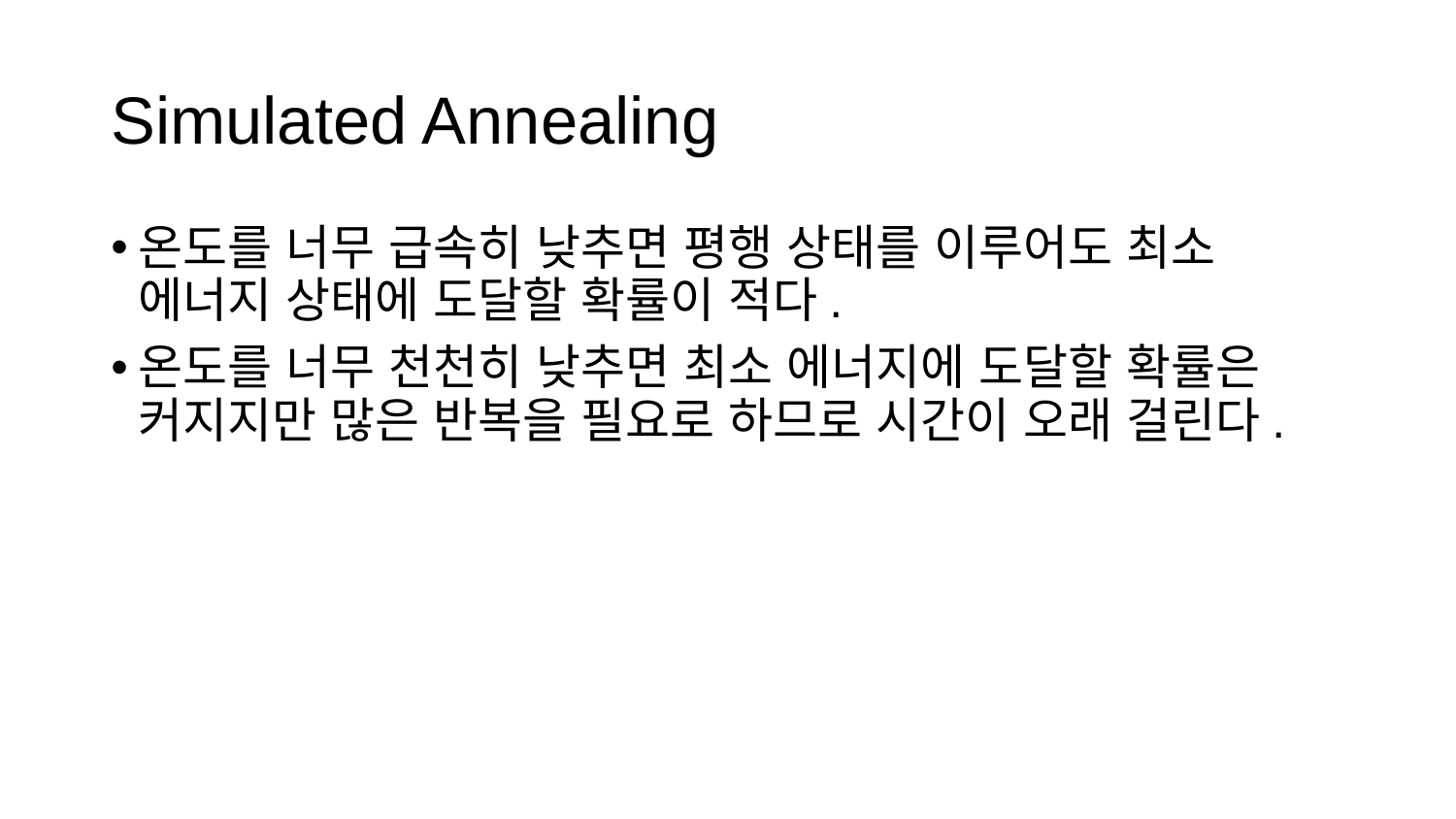

# Simulated Annealing
온도를 너무 급속히 낮추면 평행 상태를 이루어도 최소 에너지 상태에 도달할 확률이 적다.
온도를 너무 천천히 낮추면 최소 에너지에 도달할 확률은 커지지만 많은 반복을 필요로 하므로 시간이 오래 걸린다.